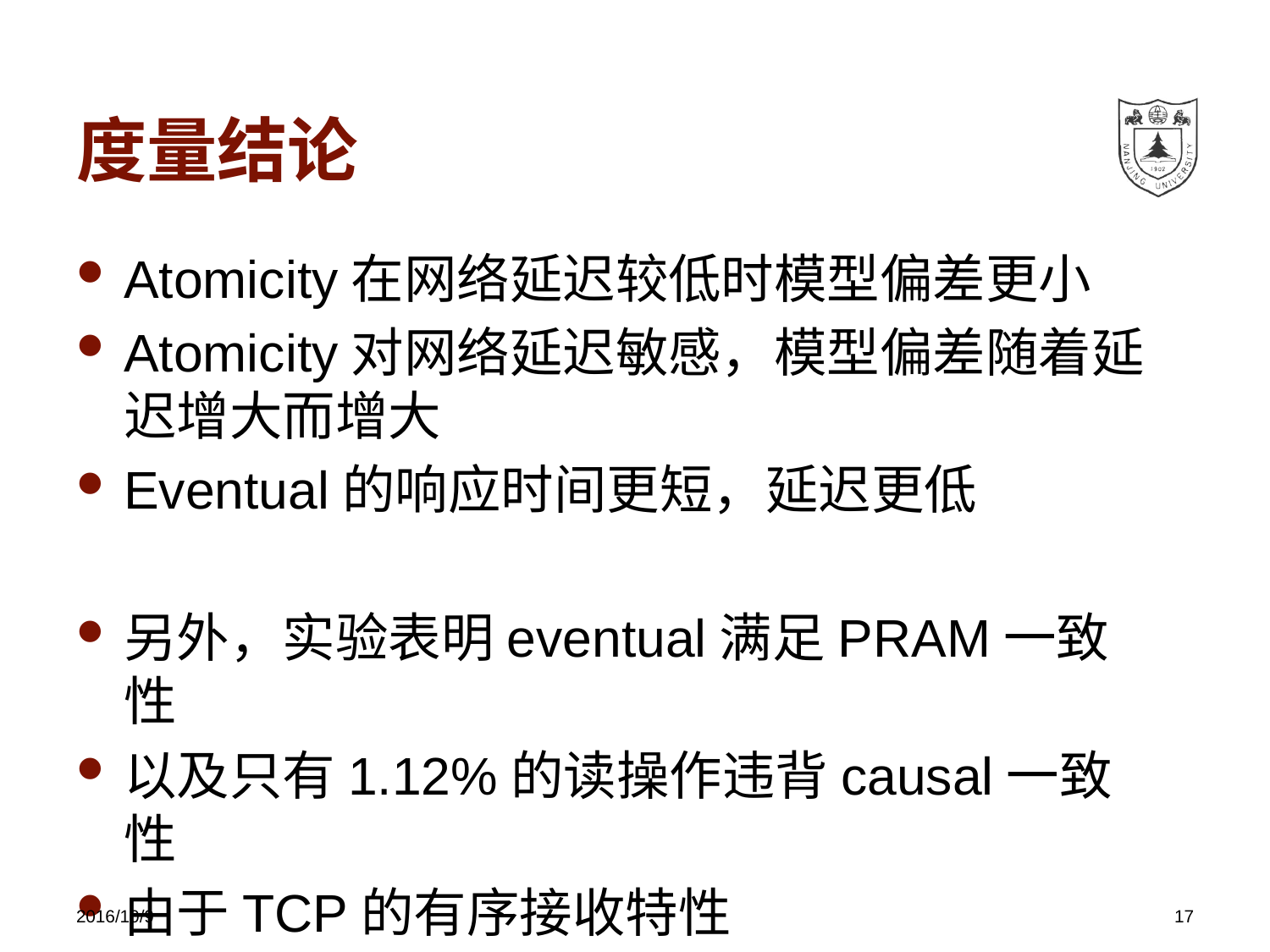

# 度量结论
Atomicity在网络延迟较低时模型偏差更小
Atomicity对网络延迟敏感，模型偏差随着延迟增大而增大
Eventual的响应时间更短，延迟更低

另外，实验表明eventual满足PRAM一致性
以及只有1.12%的读操作违背causal一致性
由于TCP的有序接收特性
2016/10/9
17